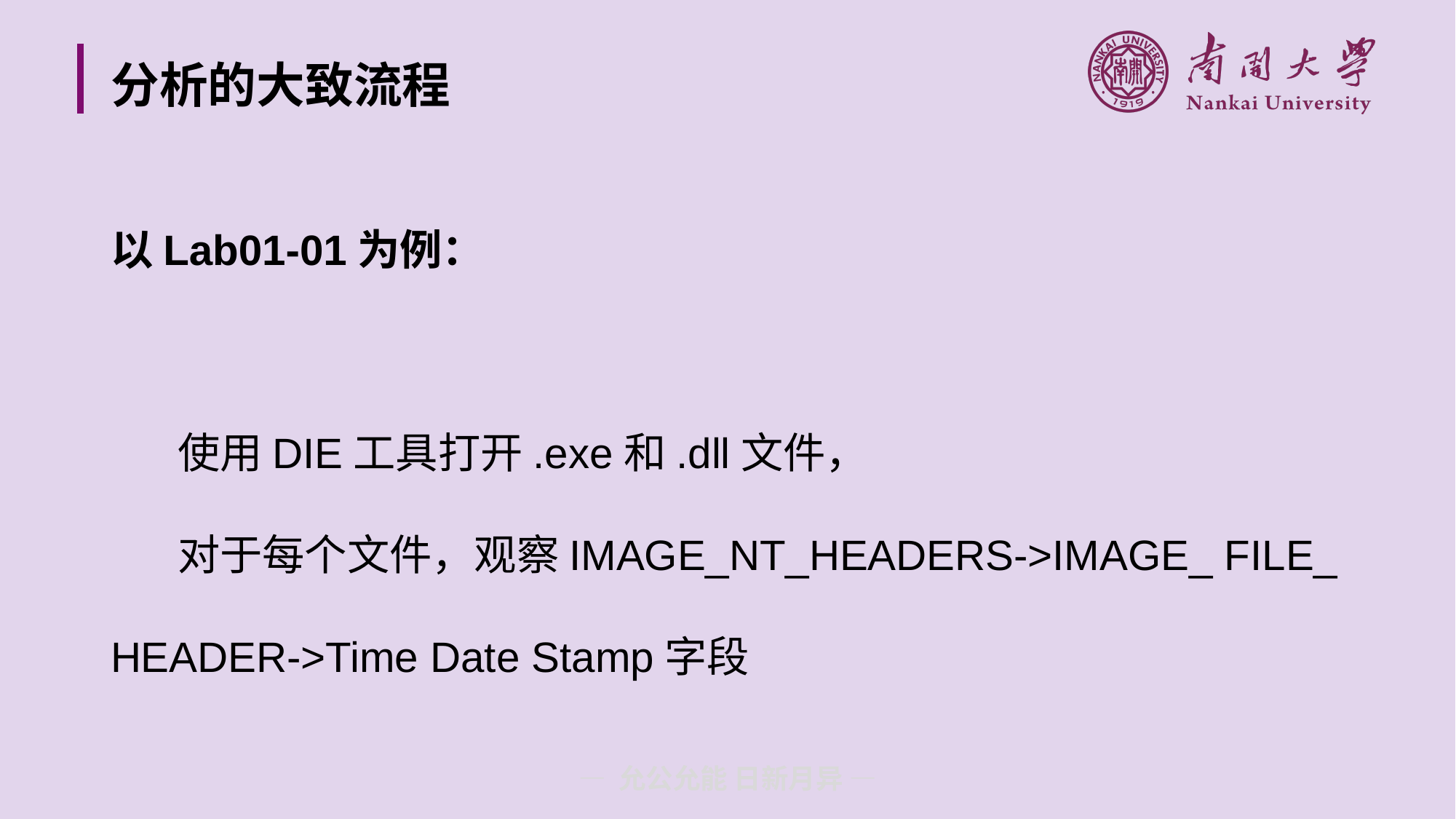

# 分析的大致流程
以Lab01-01为例：

      使用DIE工具打开.exe和.dll文件，
      对于每个文件，观察IMAGE_NT_HEADERS->IMAGE_ FILE_ HEADER->Time Date Stamp字段